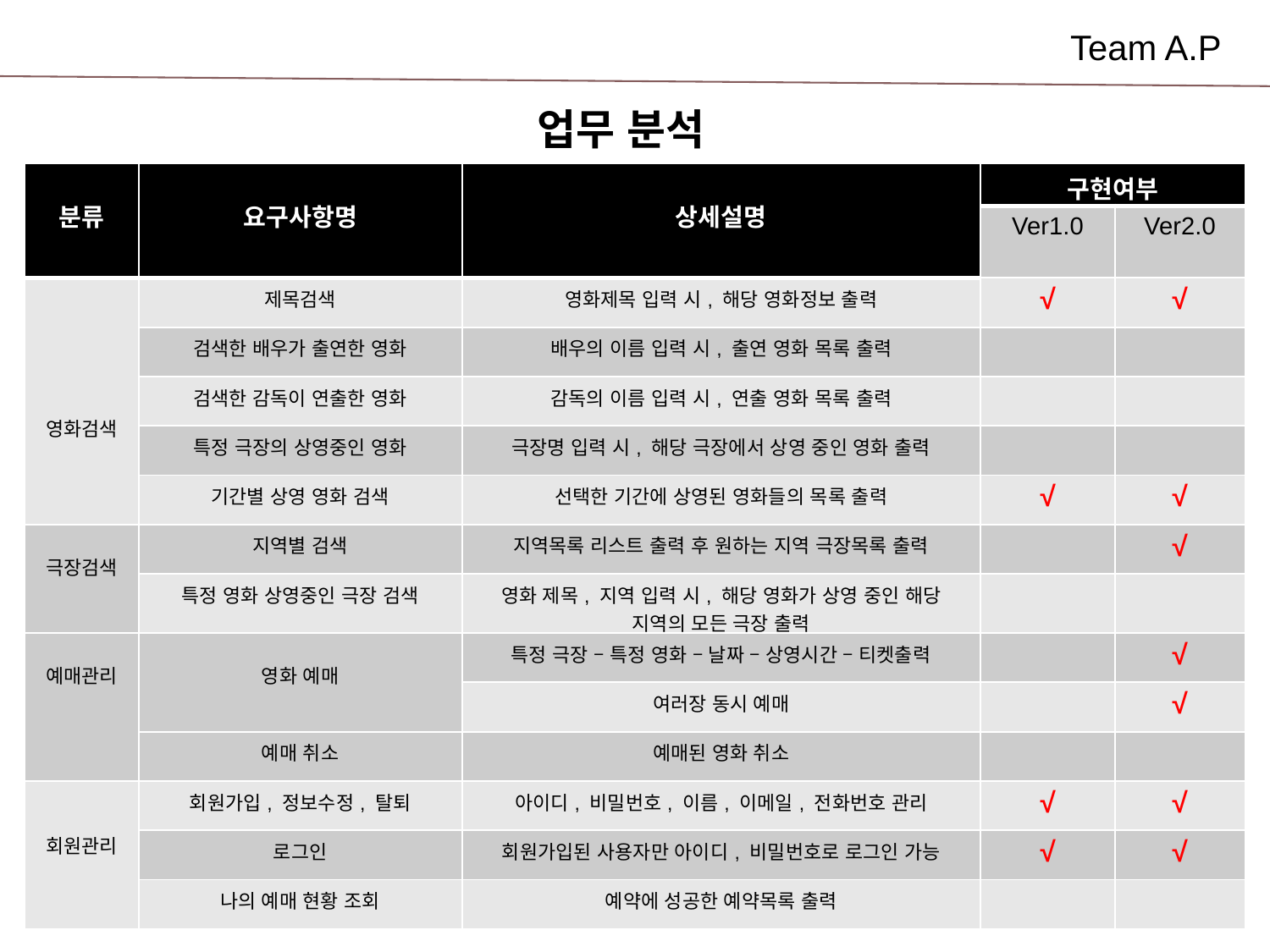

Team A.P
업무 분석
| 분류 | 요구사항명 | 상세설명 | 구현여부 |  |
| --- | --- | --- | --- | --- |
|  |  |  | Ver1.0 | Ver2.0 |
| 영화검색 | 제목검색 | 영화제목 입력 시, 해당 영화정보 출력 | √ | √ |
|  | 검색한 배우가 출연한 영화 | 배우의 이름 입력 시, 출연 영화 목록 출력 |  |  |
|  | 검색한 감독이 연출한 영화 | 감독의 이름 입력 시, 연출 영화 목록 출력 |  |  |
|  | 특정 극장의 상영중인 영화 | 극장명 입력 시, 해당 극장에서 상영 중인 영화 출력 |  |  |
|  | 기간별 상영 영화 검색 | 선택한 기간에 상영된 영화들의 목록 출력 | √ | √ |
| 극장검색 | 지역별 검색 | 지역목록 리스트 출력 후 원하는 지역 극장목록 출력 |  | √ |
|  | 특정 영화 상영중인 극장 검색 | 영화 제목, 지역 입력 시, 해당 영화가 상영 중인 해당 지역의 모든 극장 출력 |  |  |
| 예매관리 | 영화 예매 | 특정 극장 – 특정 영화 – 날짜 – 상영시간 – 티켓출력 |  | √ |
|  |  | 여러장 동시 예매 |  | √ |
|  | 예매 취소 | 예매된 영화 취소 |  |  |
| 회원관리 | 회원가입, 정보수정, 탈퇴 | 아이디, 비밀번호, 이름, 이메일, 전화번호 관리 | √ | √ |
|  | 로그인 | 회원가입된 사용자만 아이디, 비밀번호로 로그인 가능 | √ | √ |
|  | 나의 예매 현황 조회 | 예약에 성공한 예약목록 출력 |  |  |